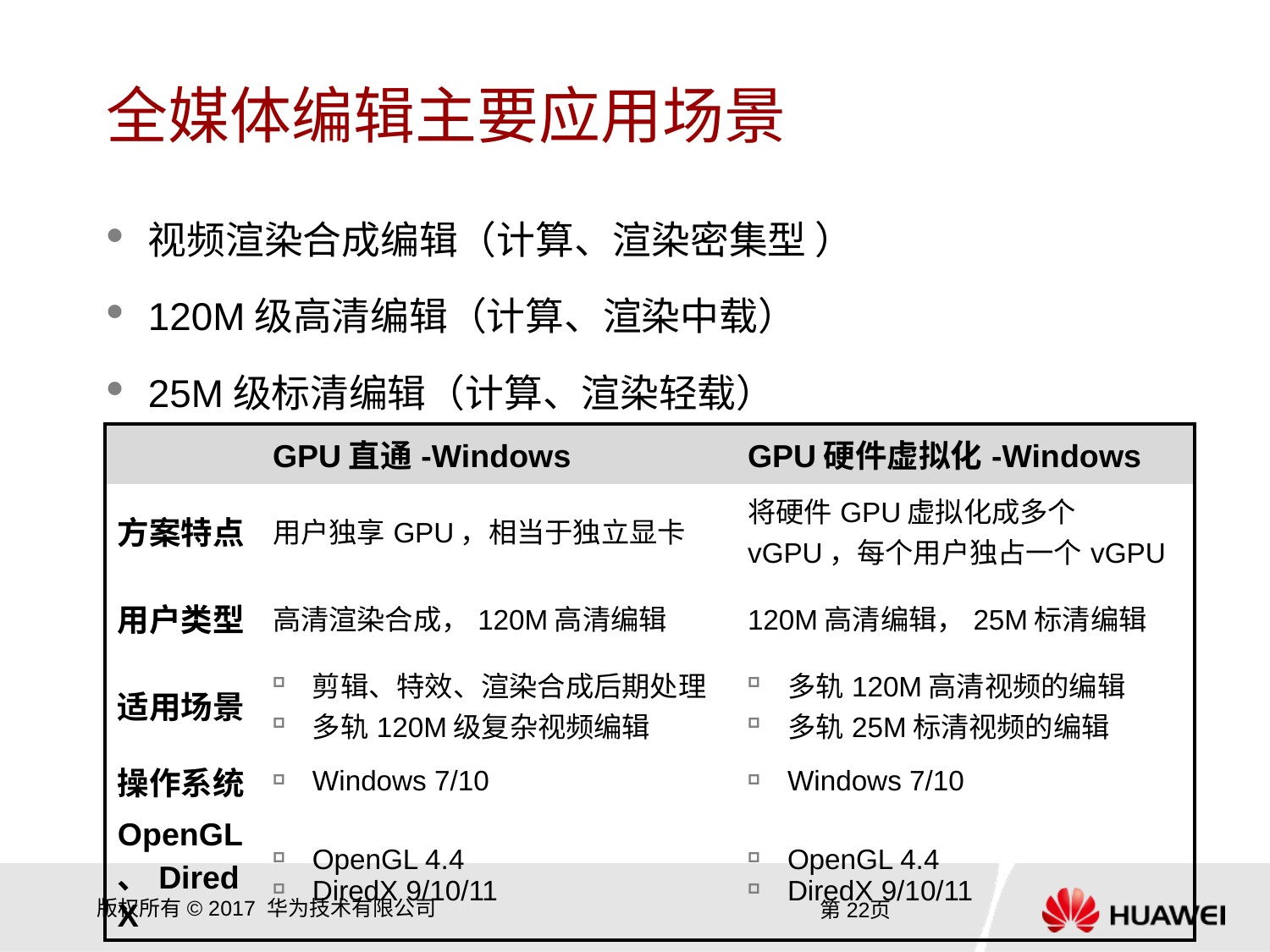

# 全媒体编辑主要应用场景
视频渲染合成编辑（计算、渲染密集型 ）
120M级高清编辑（计算、渲染中载）
25M级标清编辑（计算、渲染轻载）

|  | GPU直通-Windows | GPU硬件虚拟化-Windows |
| --- | --- | --- |
| 方案特点 | 用户独享GPU，相当于独立显卡 | 将硬件GPU虚拟化成多个vGPU，每个用户独占一个vGPU |
| 用户类型 | 高清渲染合成，120M高清编辑 | 120M高清编辑，25M标清编辑 |
| 适用场景 | 剪辑、特效、渲染合成后期处理 多轨120M级复杂视频编辑 | 多轨120M高清视频的编辑 多轨25M标清视频的编辑 |
| 操作系统 | Windows 7/10 | Windows 7/10 |
| OpenGL、DiredX | OpenGL 4.4 DiredX 9/10/11 | OpenGL 4.4 DiredX 9/10/11 |